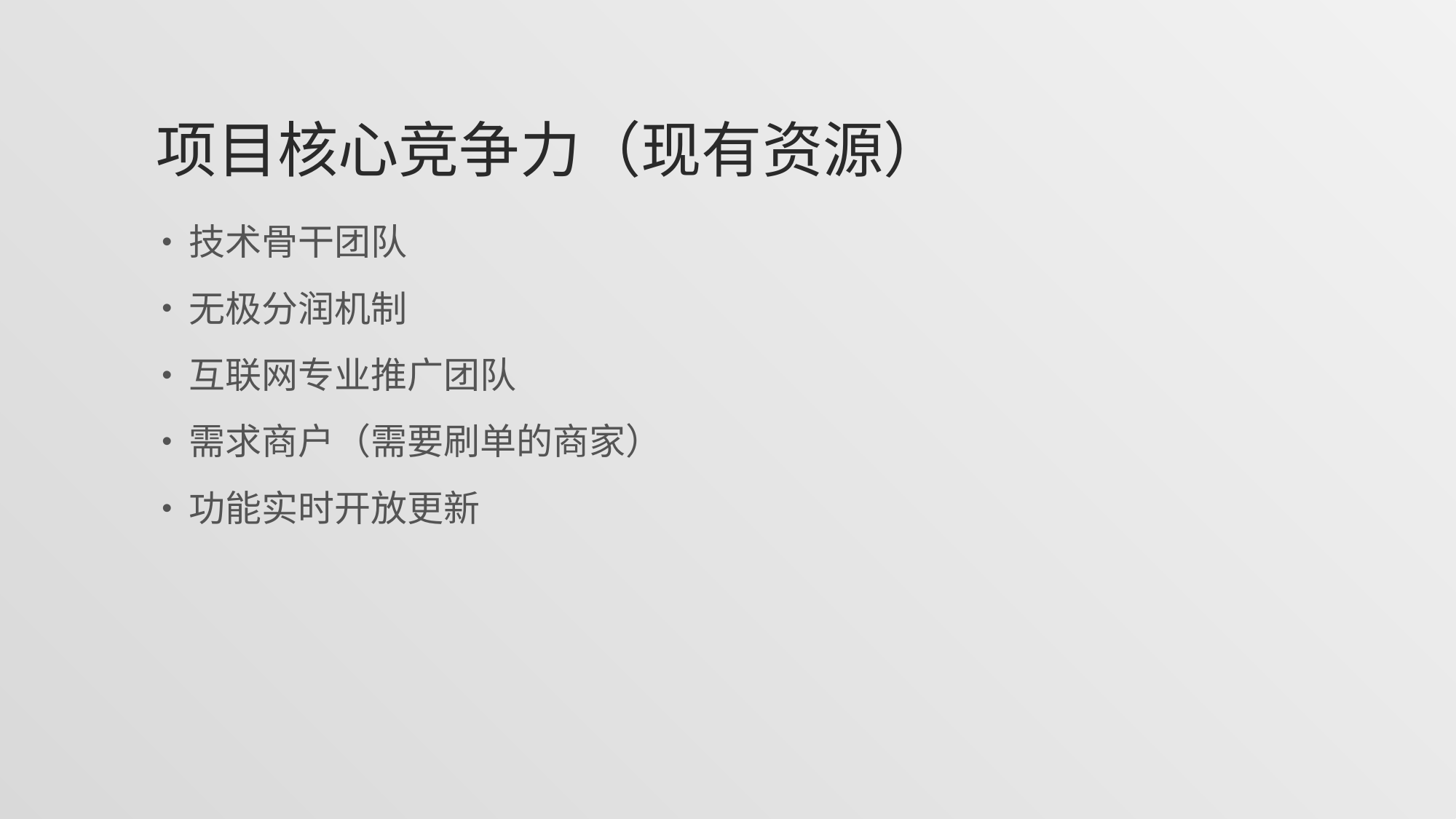

# 项目核心竞争力（现有资源）
技术骨干团队
无极分润机制
互联网专业推广团队
需求商户（需要刷单的商家）
功能实时开放更新